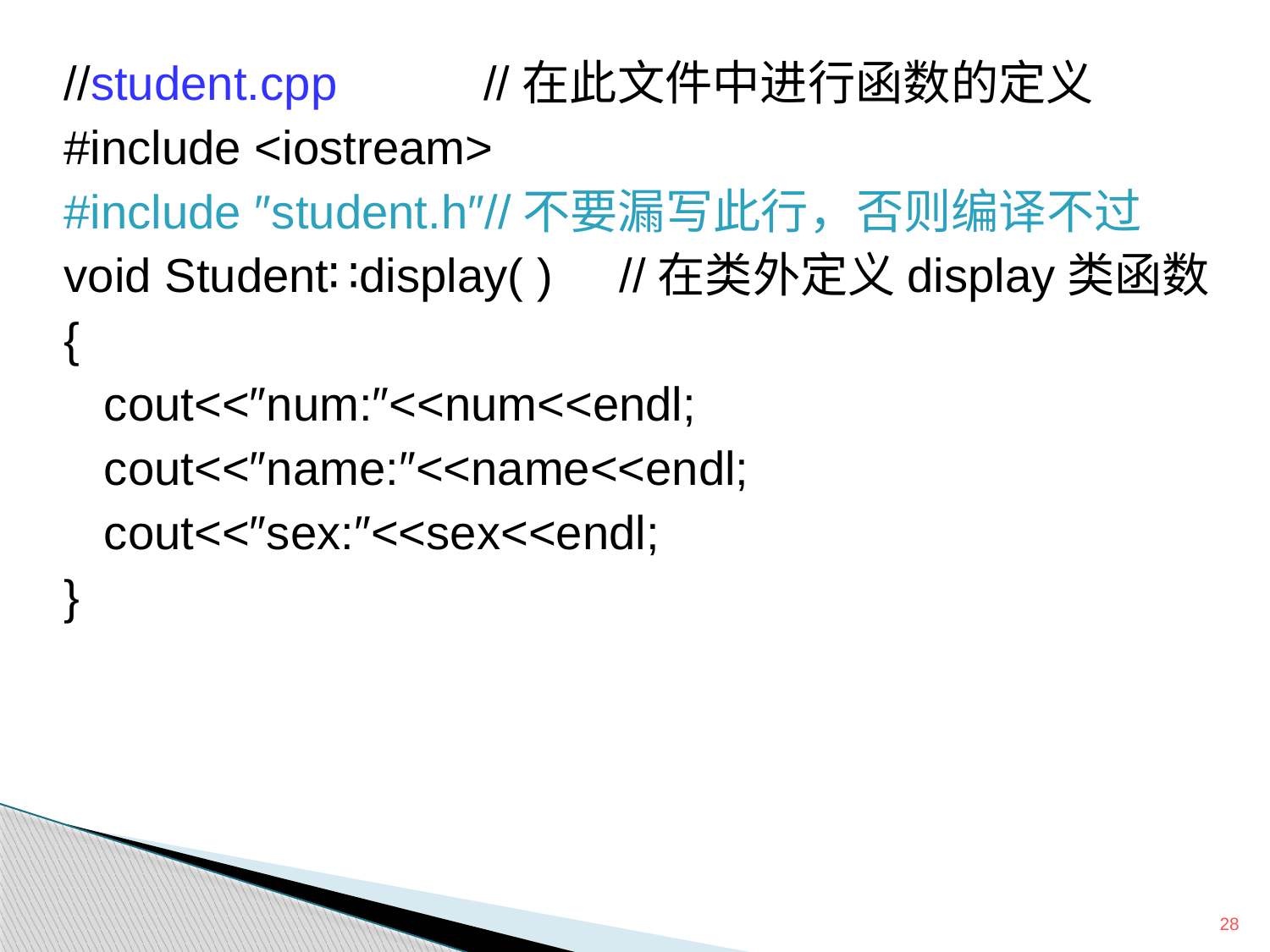

//student.cpp           //在此文件中进行函数的定义
#include <iostream>
#include ″student.h″//不要漏写此行，否则编译不过
void Student∷display( )     //在类外定义display类函数
{
   cout<<″num:″<<num<<endl;
   cout<<″name:″<<name<<endl;
   cout<<″sex:″<<sex<<endl;
}

28